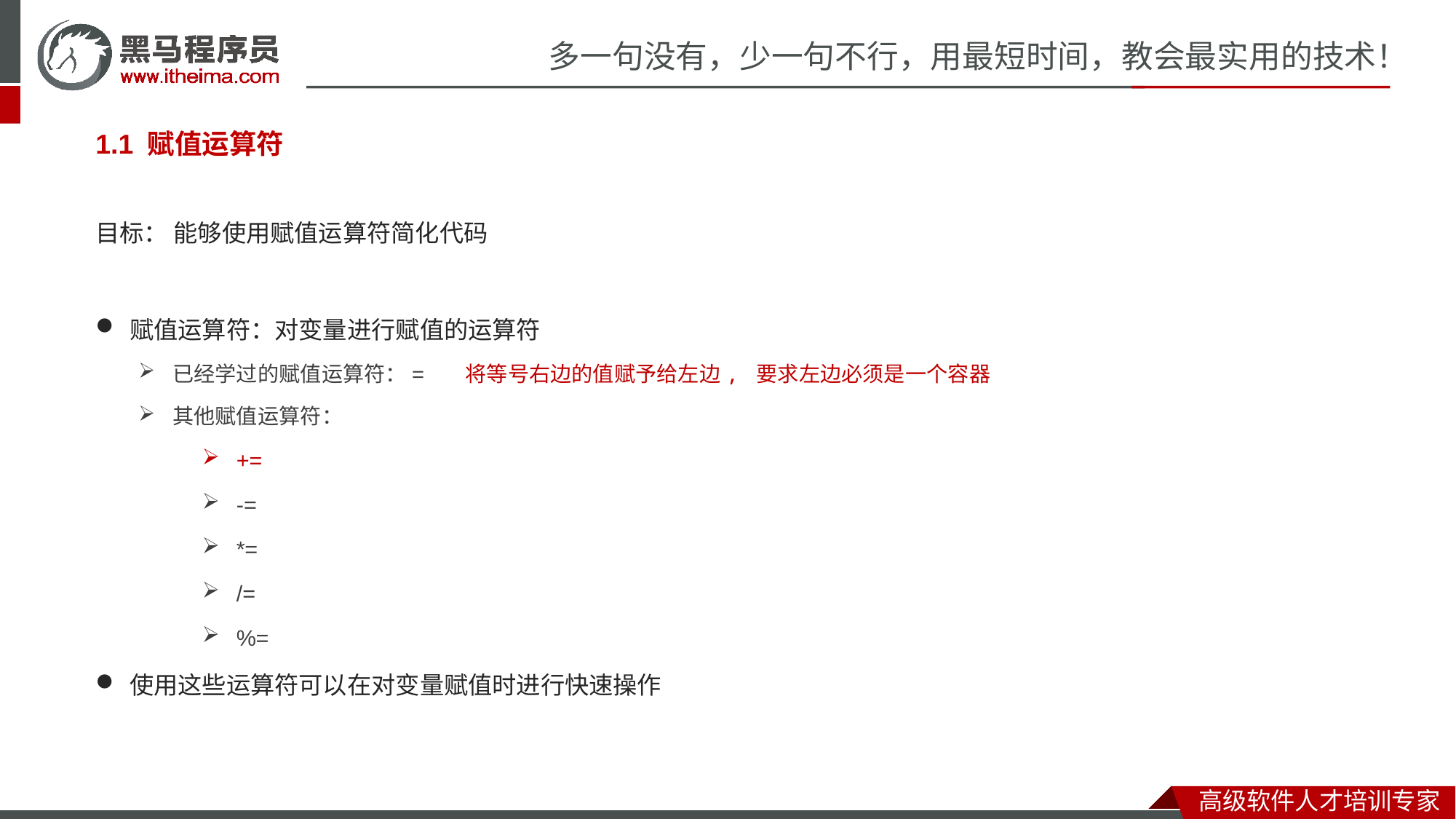

1.1 赋值运算符
目标： 能够使用赋值运算符简化代码

赋值运算符：对变量进行赋值的运算符
已经学过的赋值运算符：=      将等号右边的值赋予给左边, 要求左边必须是一个容器
其他赋值运算符：
+=
-=
*=
/=
%=
使用这些运算符可以在对变量赋值时进行快速操作